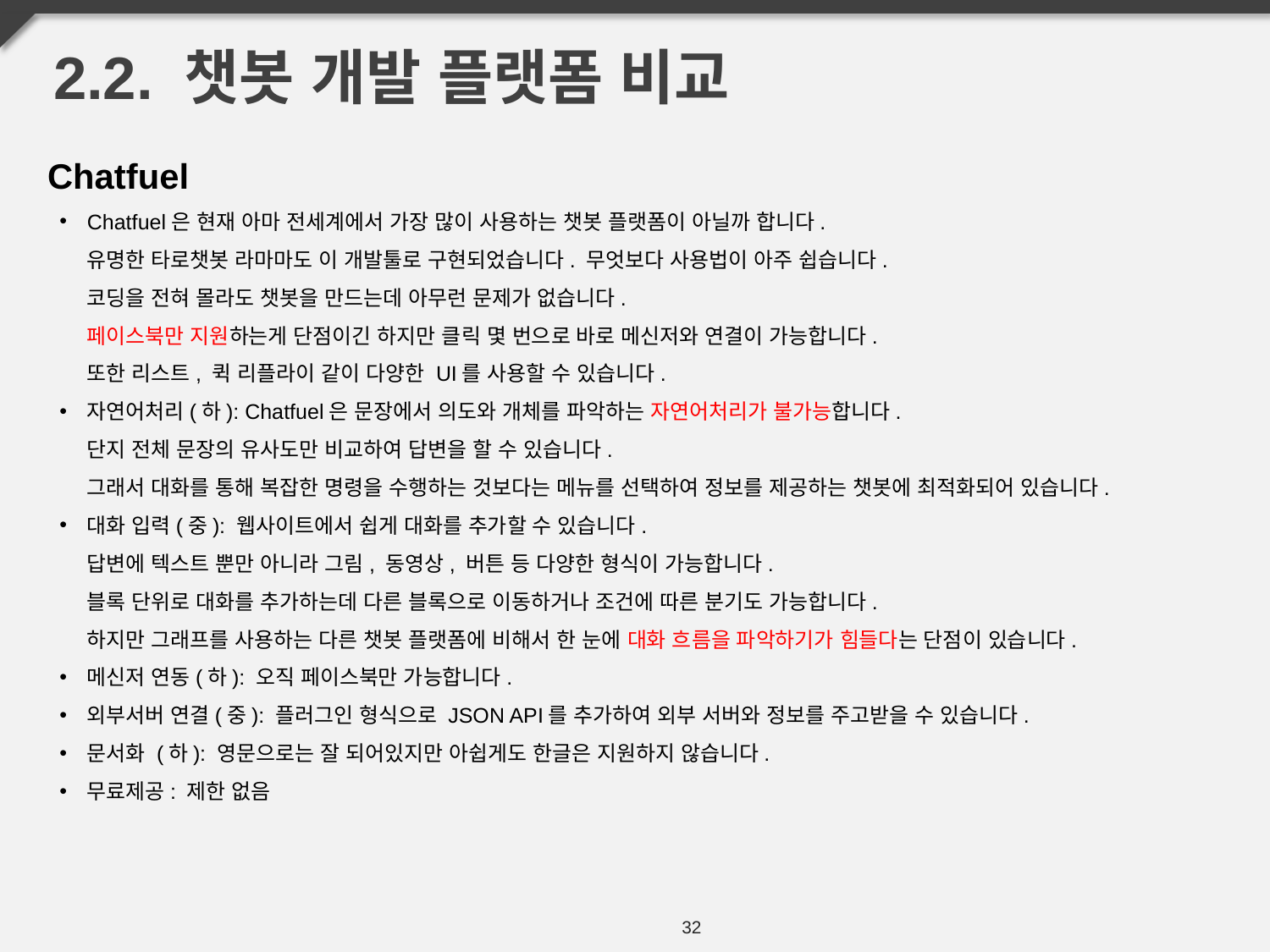

2.2. 챗봇 개발 플랫폼 비교
Chatfuel
Chatfuel은 현재 아마 전세계에서 가장 많이 사용하는 챗봇 플랫폼이 아닐까 합니다.
유명한 타로챗봇 라마마도 이 개발툴로 구현되었습니다. 무엇보다 사용법이 아주 쉽습니다.
코딩을 전혀 몰라도 챗봇을 만드는데 아무런 문제가 없습니다.
페이스북만 지원하는게 단점이긴 하지만 클릭 몇 번으로 바로 메신저와 연결이 가능합니다.
또한 리스트, 퀵 리플라이 같이 다양한 UI를 사용할 수 있습니다.
자연어처리(하): Chatfuel은 문장에서 의도와 개체를 파악하는 자연어처리가 불가능합니다.
단지 전체 문장의 유사도만 비교하여 답변을 할 수 있습니다.
그래서 대화를 통해 복잡한 명령을 수행하는 것보다는 메뉴를 선택하여 정보를 제공하는 챗봇에 최적화되어 있습니다.
대화 입력(중): 웹사이트에서 쉽게 대화를 추가할 수 있습니다.
답변에 텍스트 뿐만 아니라 그림, 동영상, 버튼 등 다양한 형식이 가능합니다.
블록 단위로 대화를 추가하는데 다른 블록으로 이동하거나 조건에 따른 분기도 가능합니다.
하지만 그래프를 사용하는 다른 챗봇 플랫폼에 비해서 한 눈에 대화 흐름을 파악하기가 힘들다는 단점이 있습니다.
메신저 연동(하): 오직 페이스북만 가능합니다.
외부서버 연결(중): 플러그인 형식으로 JSON API를 추가하여 외부 서버와 정보를 주고받을 수 있습니다.
문서화 (하): 영문으로는 잘 되어있지만 아쉽게도 한글은 지원하지 않습니다.
무료제공: 제한 없음
32